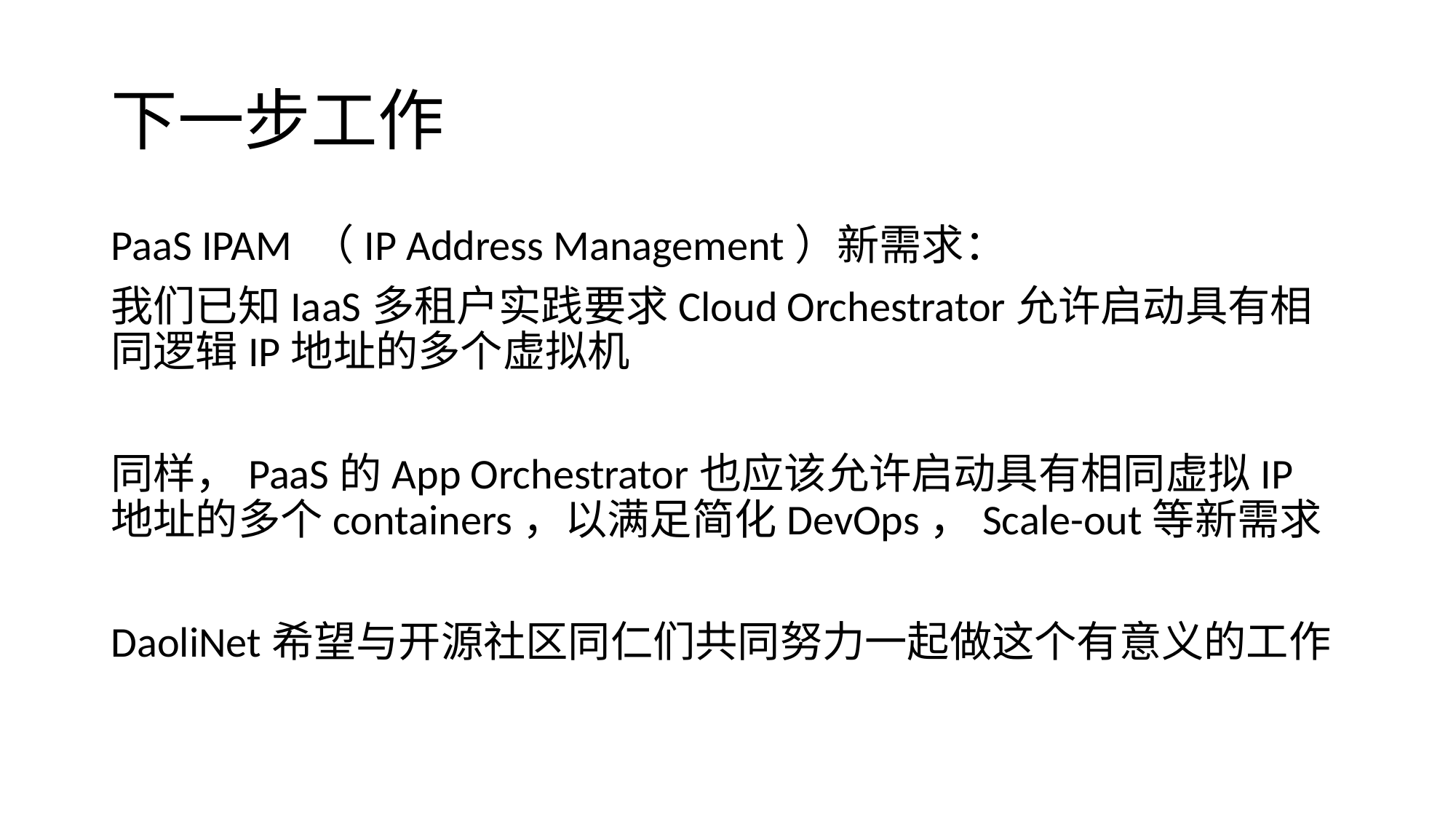

# 下一步工作
PaaS IPAM （IP Address Management）新需求：
我们已知IaaS多租户实践要求Cloud Orchestrator允许启动具有相同逻辑IP地址的多个虚拟机

同样，PaaS的App Orchestrator也应该允许启动具有相同虚拟IP地址的多个containers，以满足简化DevOps，Scale-out等新需求

DaoliNet希望与开源社区同仁们共同努力一起做这个有意义的工作